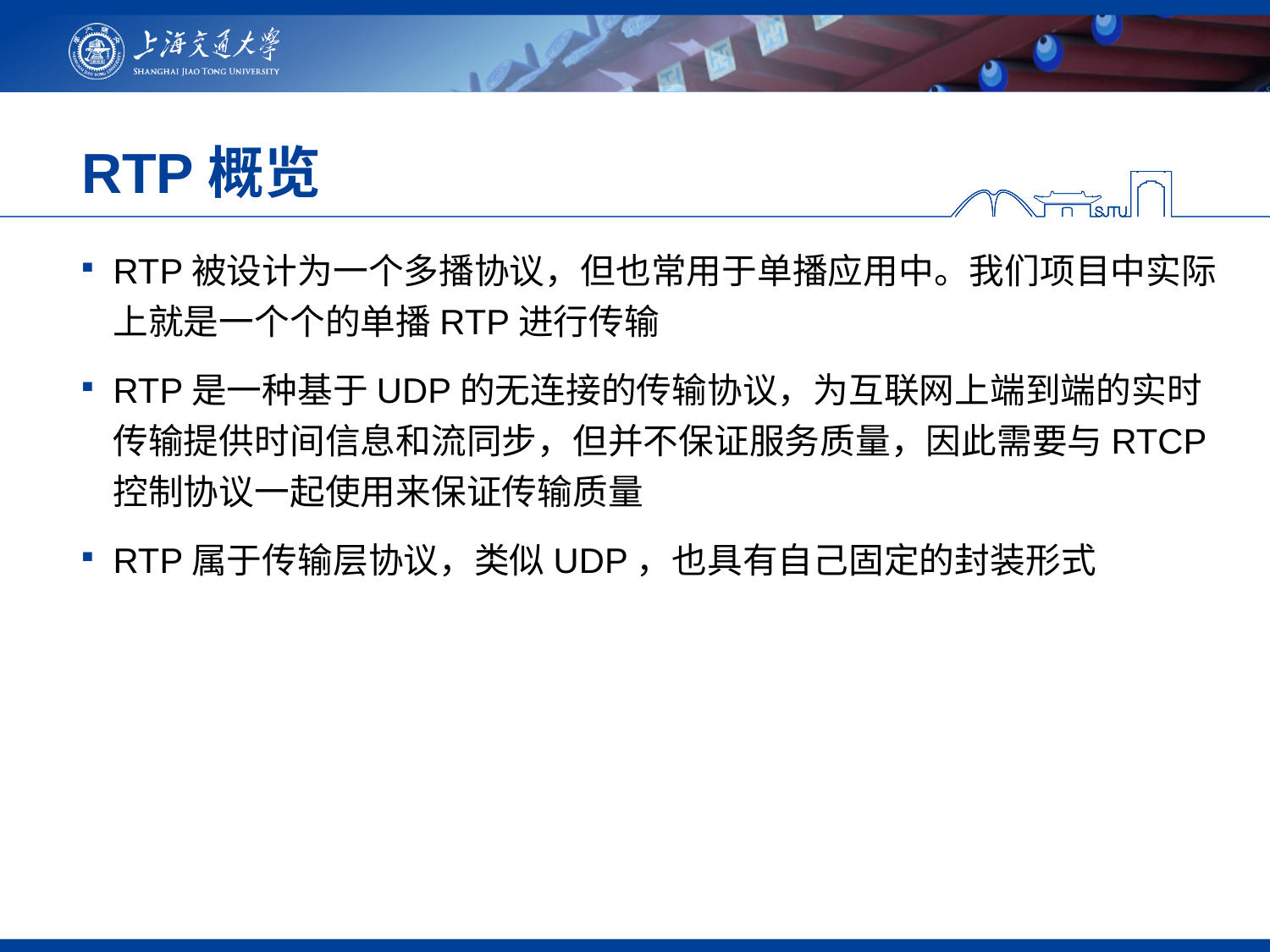

# RTP概览
RTP被设计为一个多播协议，但也常用于单播应用中。我们项目中实际上就是一个个的单播RTP进行传输
RTP是一种基于UDP的无连接的传输协议，为互联网上端到端的实时传输提供时间信息和流同步，但并不保证服务质量，因此需要与RTCP控制协议一起使用来保证传输质量
RTP属于传输层协议，类似UDP，也具有自己固定的封装形式